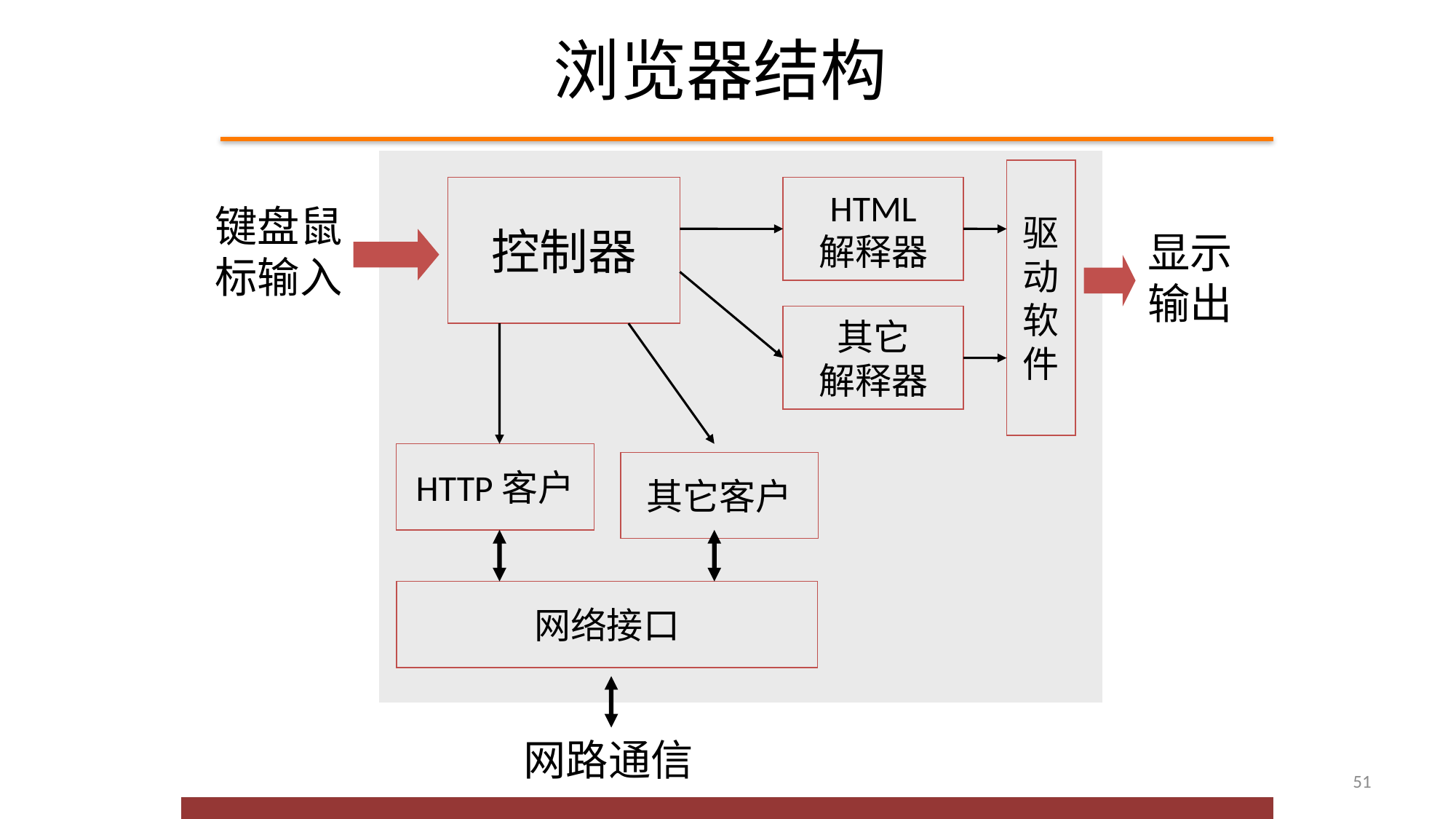

# 浏览器结构

驱
动
软
件
控制器
HTML
解释器
键盘鼠
标输入
显示
输出

其它
解释器

HTTP客户
其它客户

网络接口

网路通信
51